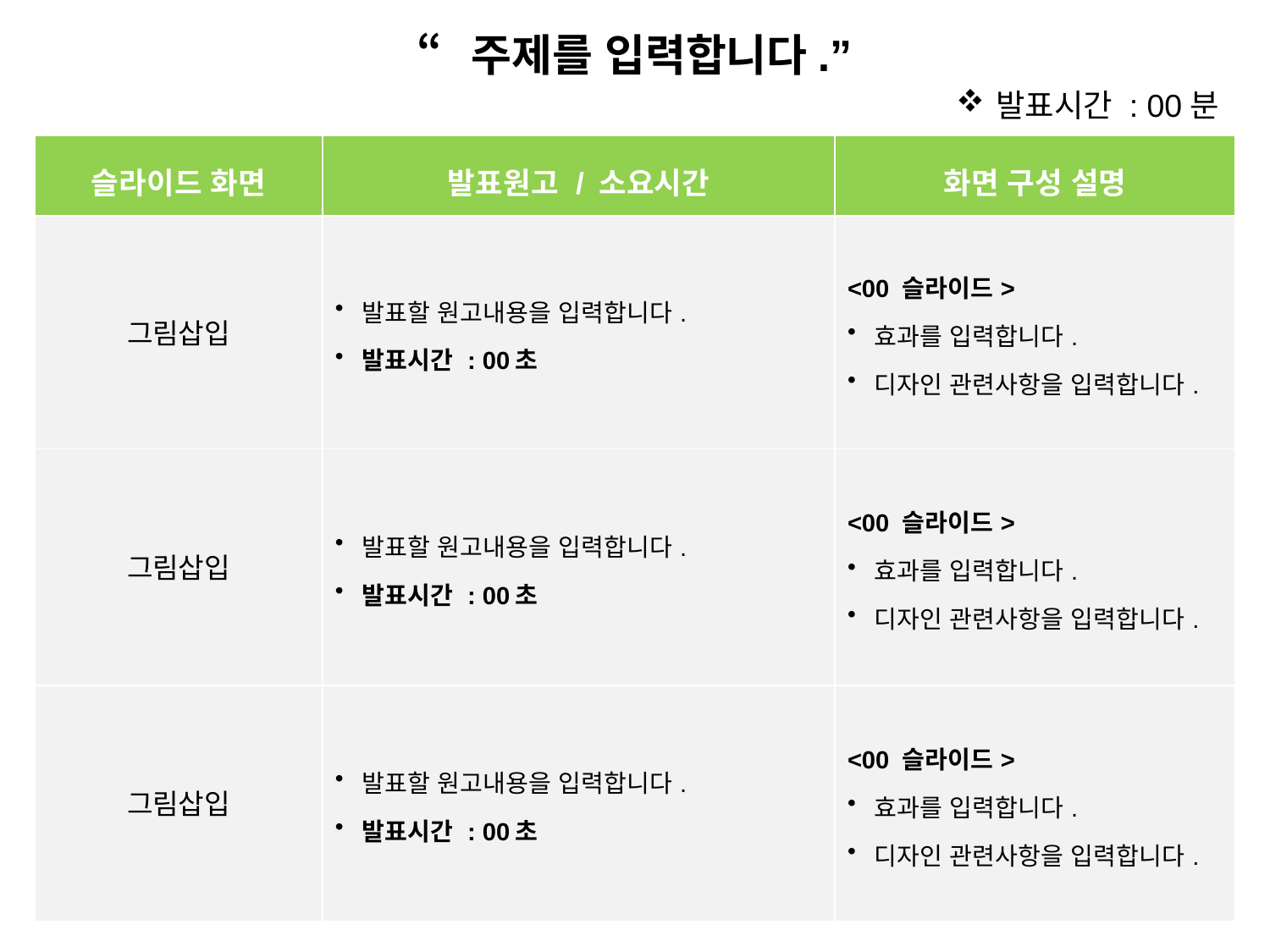

“주제를 입력합니다.”
발표시간 : 00분
| 슬라이드 화면 | 발표원고 / 소요시간 | 화면 구성 설명 |
| --- | --- | --- |
| 그림삽입 | 발표할 원고내용을 입력합니다. 발표시간 : 00초 | <00 슬라이드> 효과를 입력합니다. 디자인 관련사항을 입력합니다. |
| 그림삽입 | 발표할 원고내용을 입력합니다. 발표시간 : 00초 | <00 슬라이드> 효과를 입력합니다. 디자인 관련사항을 입력합니다. |
| 그림삽입 | 발표할 원고내용을 입력합니다. 발표시간 : 00초 | <00 슬라이드> 효과를 입력합니다. 디자인 관련사항을 입력합니다. |